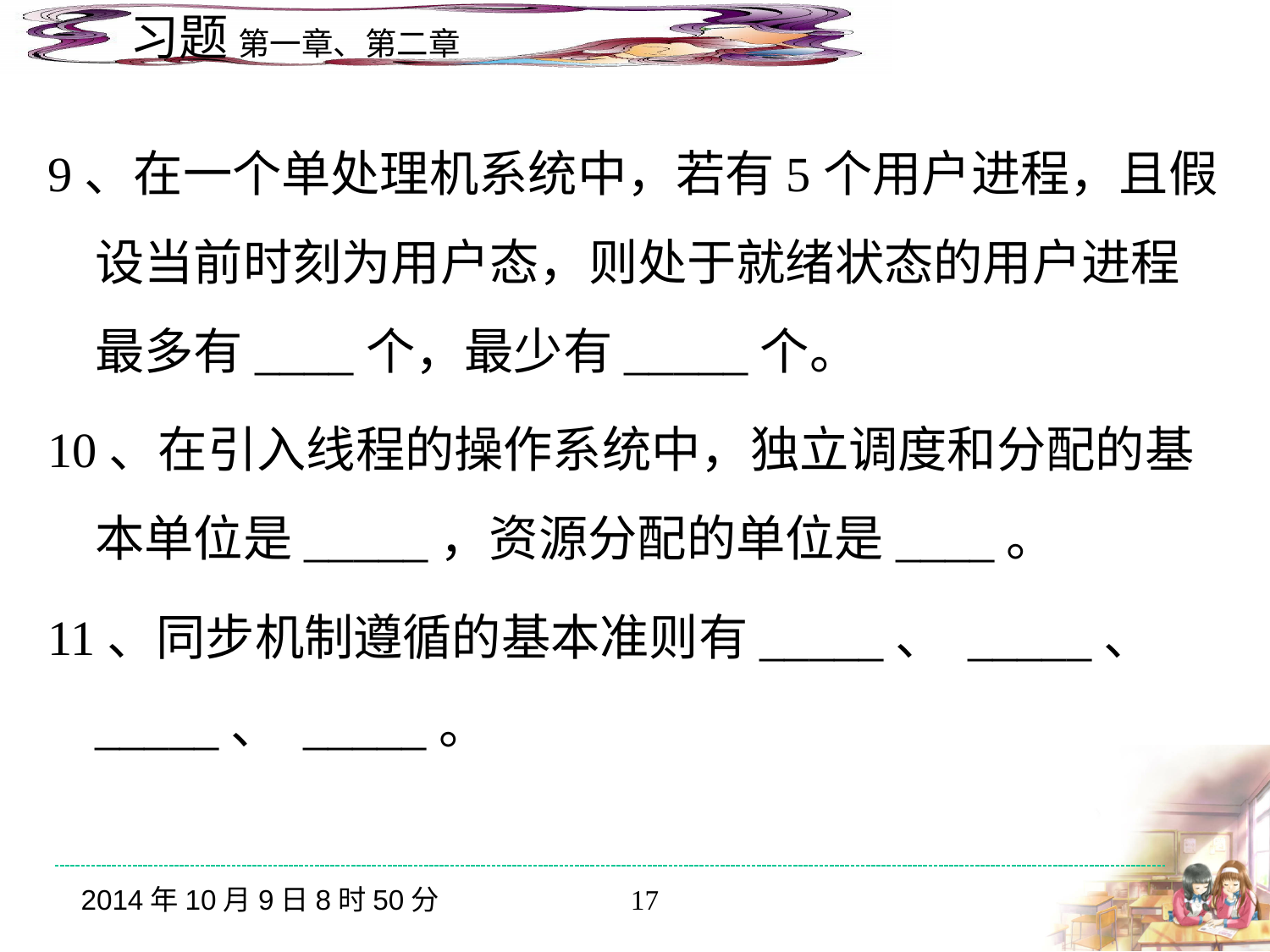

9、在一个单处理机系统中，若有5个用户进程，且假设当前时刻为用户态，则处于就绪状态的用户进程最多有____个，最少有_____个。
10、在引入线程的操作系统中，独立调度和分配的基本单位是_____，资源分配的单位是____。
11、同步机制遵循的基本准则有_____、 _____、 _____、 _____。

2014年10月9日8时50分
17